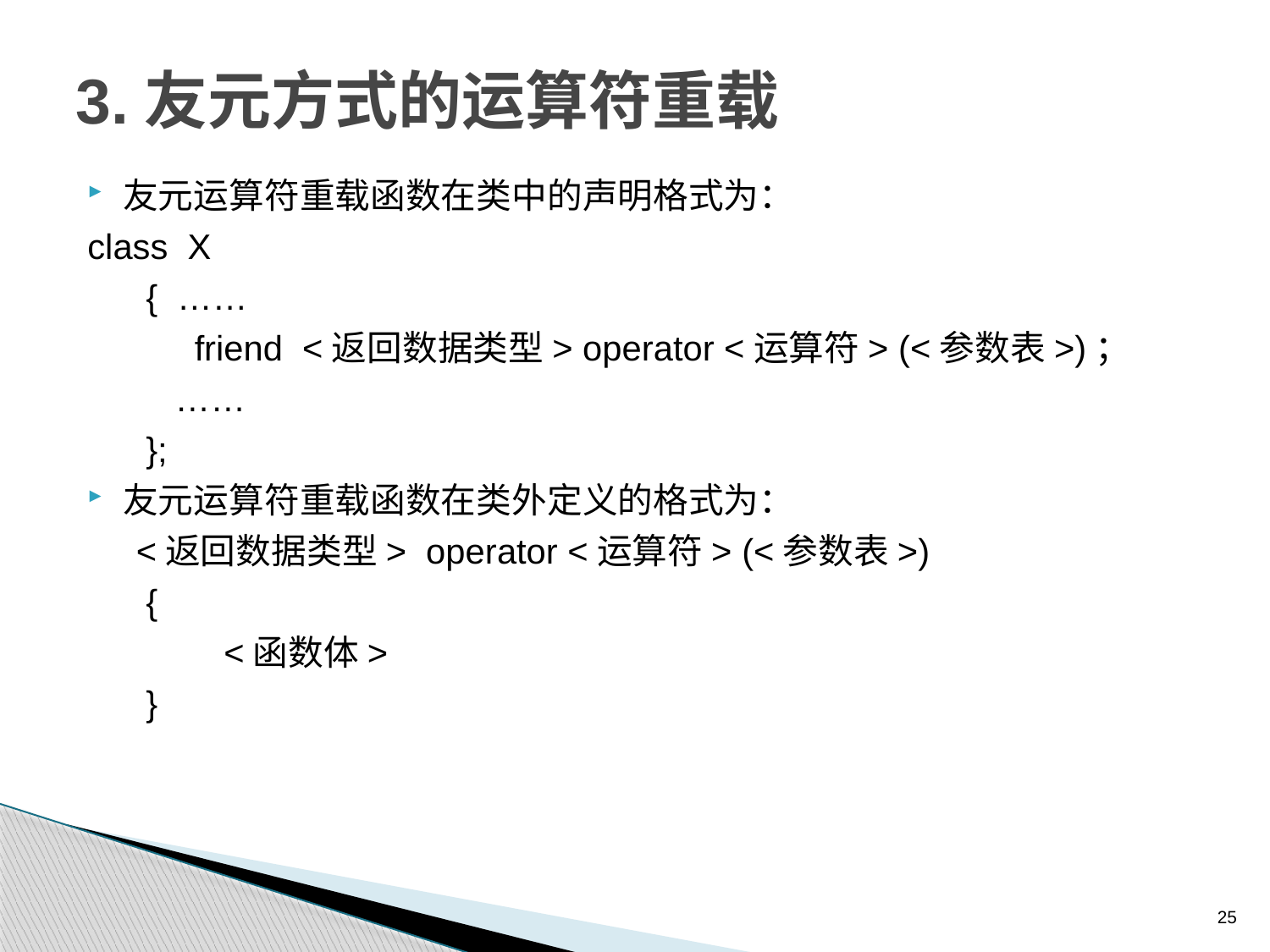

# 3.友元方式的运算符重载
友元运算符重载函数在类中的声明格式为：
class  X
      {  ……
           friend  <返回数据类型> operator <运算符> (<参数表>)；
         ……
      };
友元运算符重载函数在类外定义的格式为：
     <返回数据类型>  operator <运算符> (<参数表>)
      {
              <函数体>
      }

25